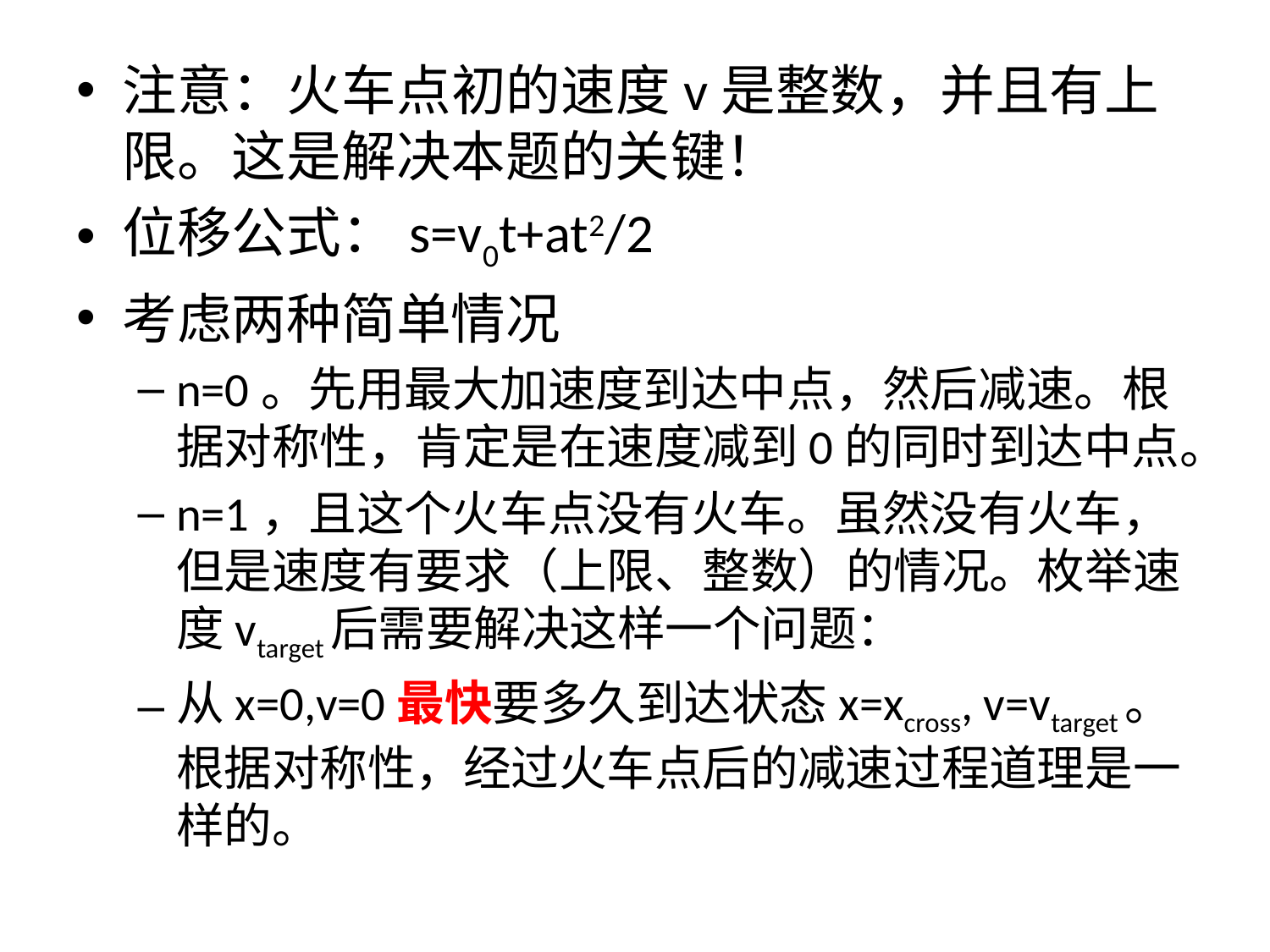

注意：火车点初的速度v是整数，并且有上限。这是解决本题的关键！
位移公式：s=v0t+at2/2
考虑两种简单情况
n=0。先用最大加速度到达中点，然后减速。根据对称性，肯定是在速度减到0的同时到达中点。
n=1，且这个火车点没有火车。虽然没有火车，但是速度有要求（上限、整数）的情况。枚举速度vtarget后需要解决这样一个问题：
从x=0,v=0最快要多久到达状态x=xcross, v=vtarget。根据对称性，经过火车点后的减速过程道理是一样的。